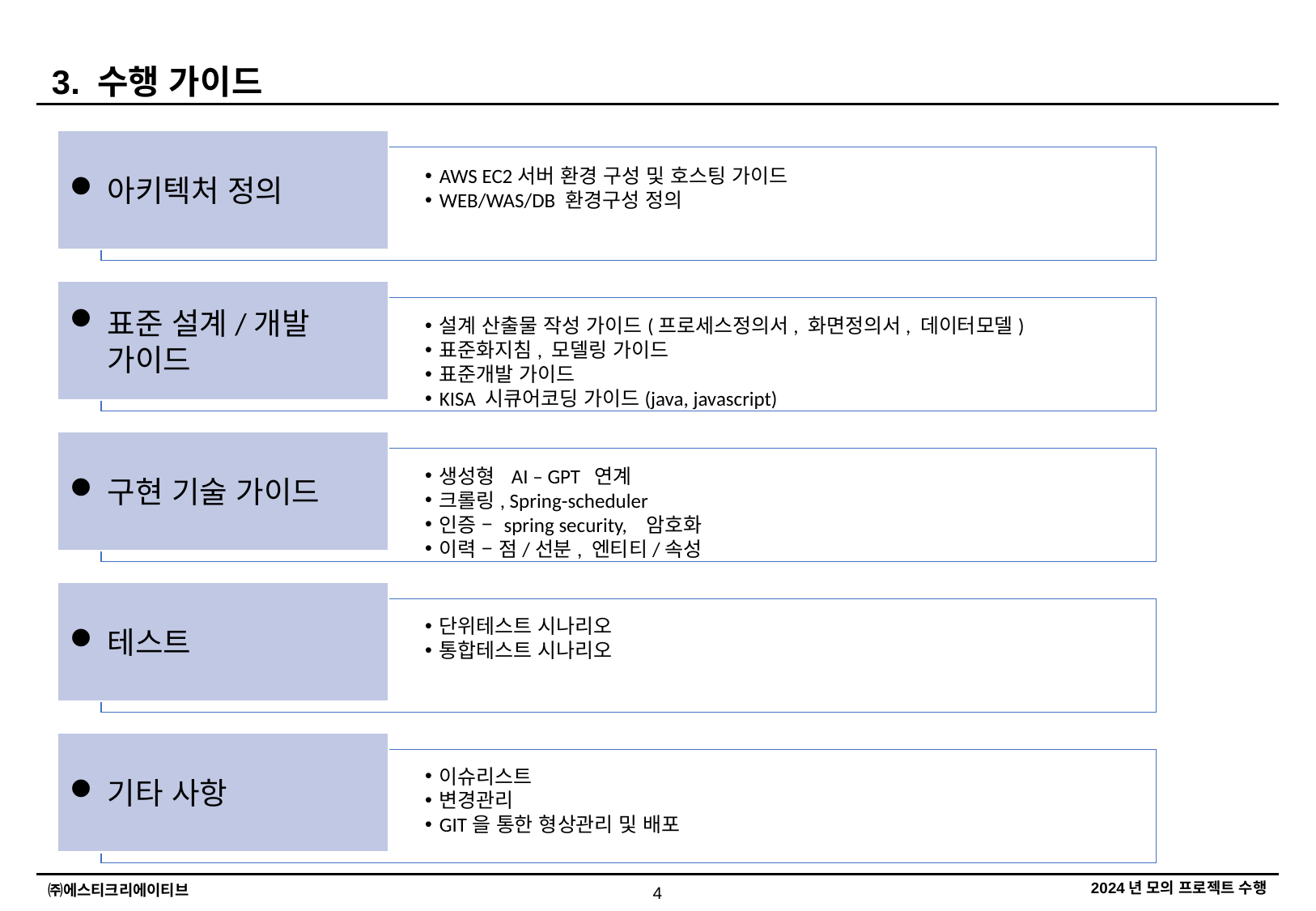

3. 수행 가이드
아키텍처 정의

AWS EC2서버 환경 구성 및 호스팅 가이드
WEB/WAS/DB 환경구성 정의
표준 설계/개발 가이드

설계 산출물 작성 가이드(프로세스정의서, 화면정의서, 데이터모델)
표준화지침, 모델링 가이드
표준개발 가이드
KISA 시큐어코딩 가이드(java, javascript)
구현 기술 가이드

생성형  AI – GPT  연계
크롤링, Spring-scheduler
인증 – spring security,   암호화
이력 – 점/선분, 엔티티/속성
테스트

단위테스트 시나리오
통합테스트 시나리오
기타 사항
이슈리스트
변경관리
GIT을 통한 형상관리 및 배포